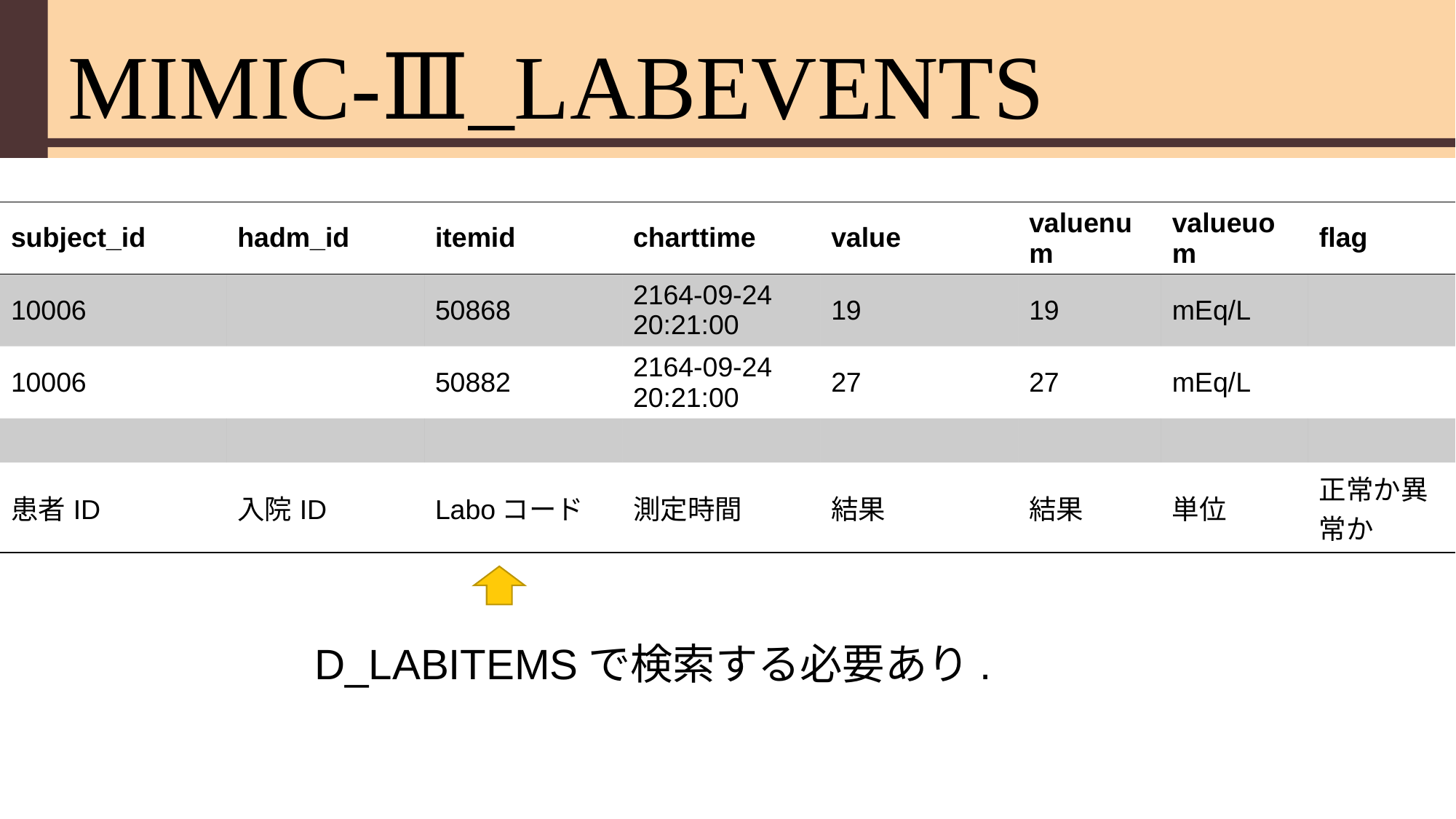

# MIMIC-Ⅲ_LABEVENTS
| subject\_id | hadm\_id | itemid | charttime | value | valuenum | valueuom | flag |
| --- | --- | --- | --- | --- | --- | --- | --- |
| 10006 |  | 50868 | 2164-09-24 20:21:00 | 19 | 19 | mEq/L |  |
| 10006 |  | 50882 | 2164-09-24 20:21:00 | 27 | 27 | mEq/L |  |
|  |  |  |  |  |  |  |  |
| 患者ID | 入院ID | Laboコード | 測定時間 | 結果 | 結果 | 単位 | 正常か異常か |

D_LABITEMSで検索する必要あり.